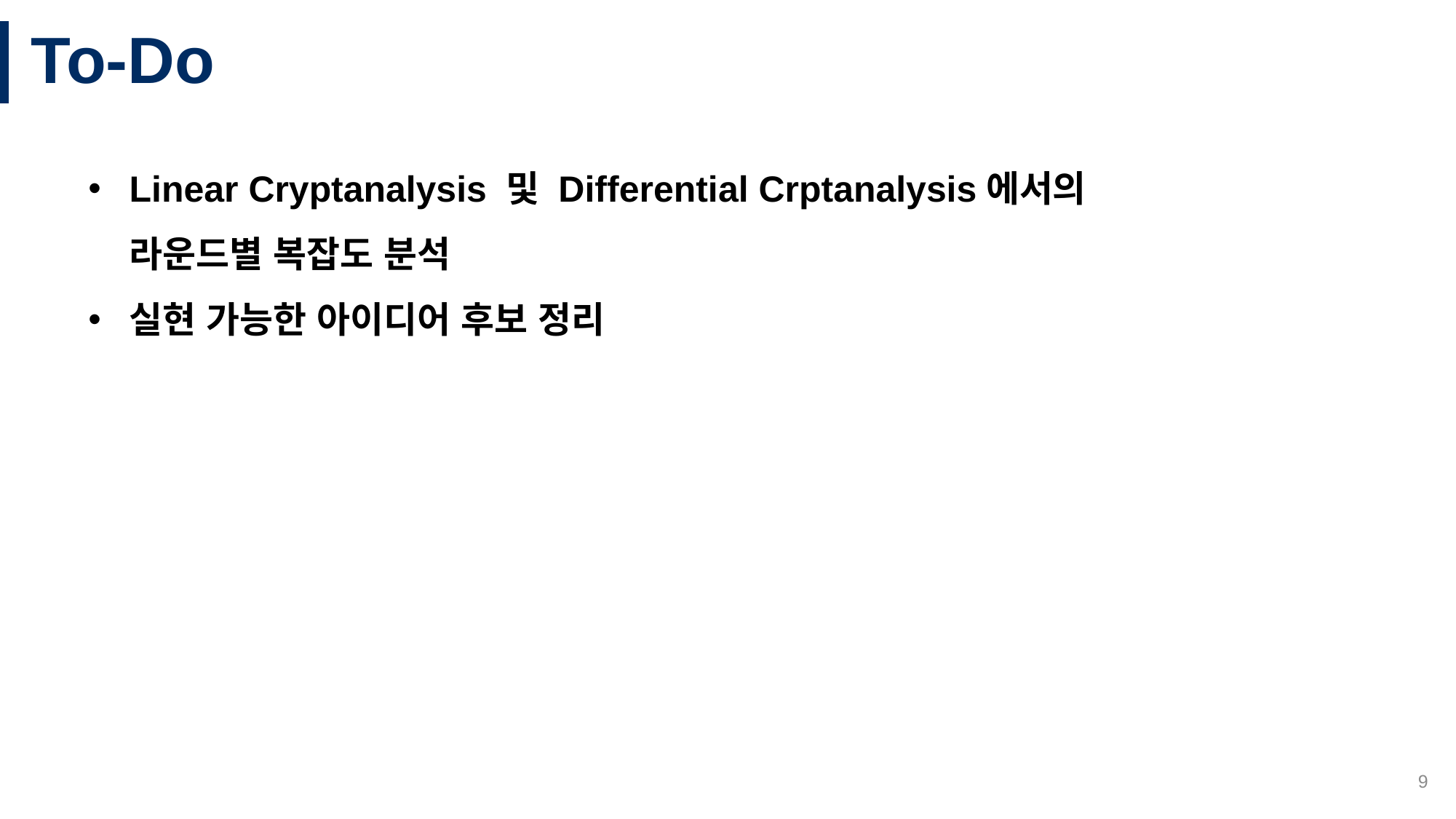

# To-Do
Linear Cryptanalysis 및 Differential Crptanalysis에서의
라운드별 복잡도 분석
실현 가능한 아이디어 후보 정리

9